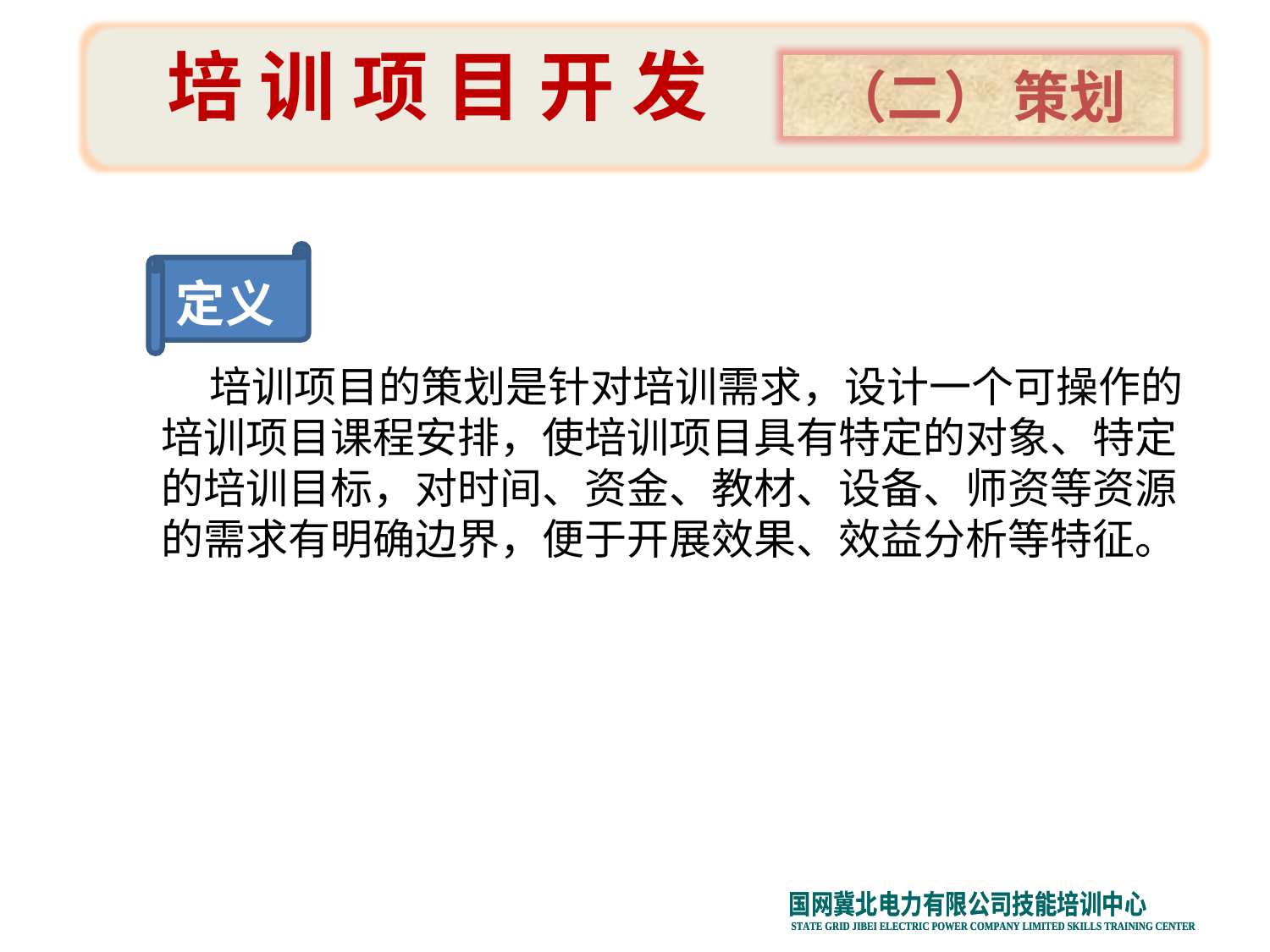

培 训 项 目 开 发
（二） 策划

定义

    培训项目的策划是针对培训需求，设计一个可操作的培训项目课程安排，使培训项目具有特定的对象、特定的培训目标，对时间、资金、教材、设备、师资等资源的需求有明确边界，便于开展效果、效益分析等特征。